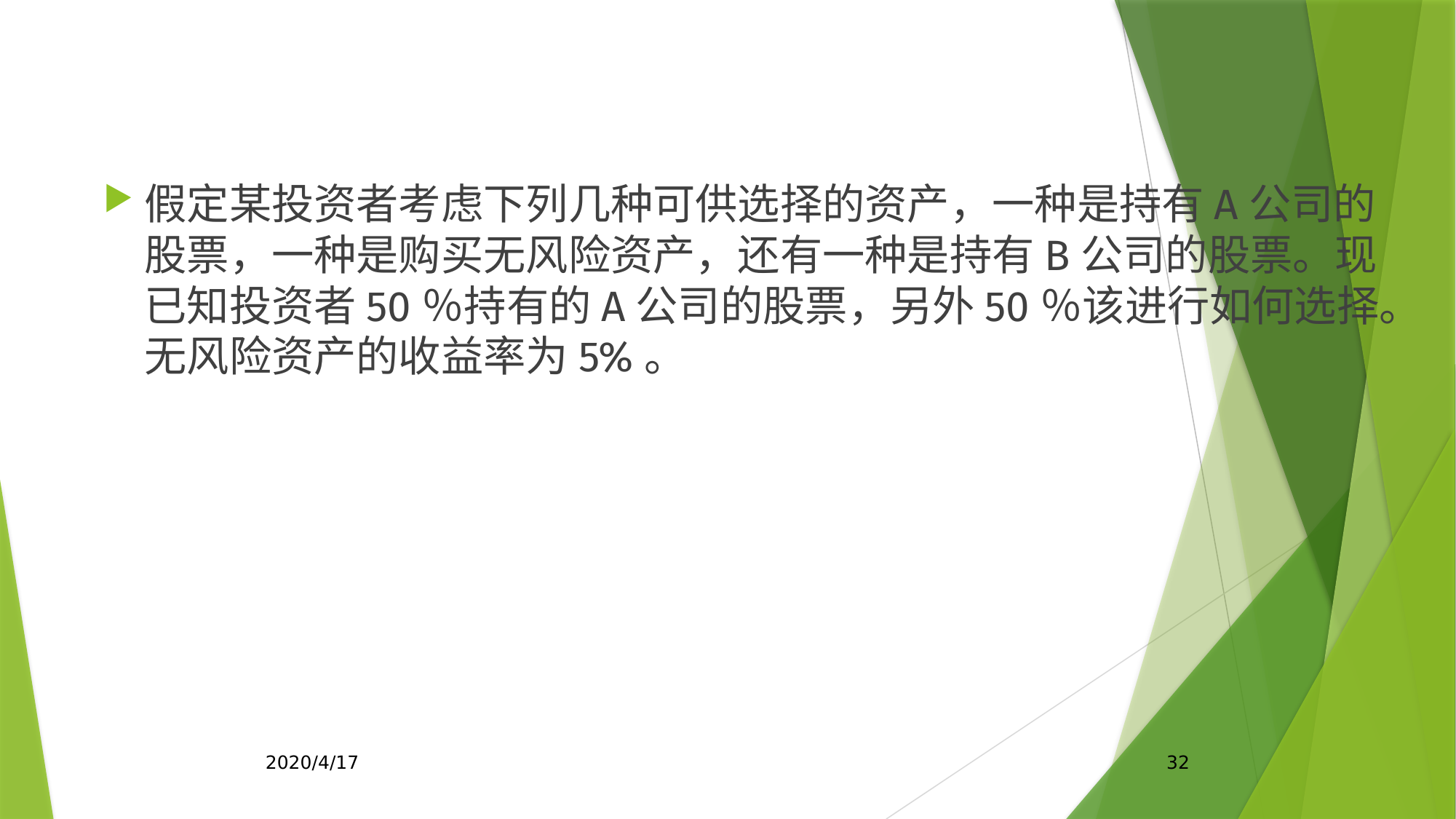

假定某投资者考虑下列几种可供选择的资产，一种是持有A公司的股票，一种是购买无风险资产，还有一种是持有B公司的股票。现已知投资者50％持有的A公司的股票，另外50％该进行如何选择。无风险资产的收益率为5%。
2020/4/17
32